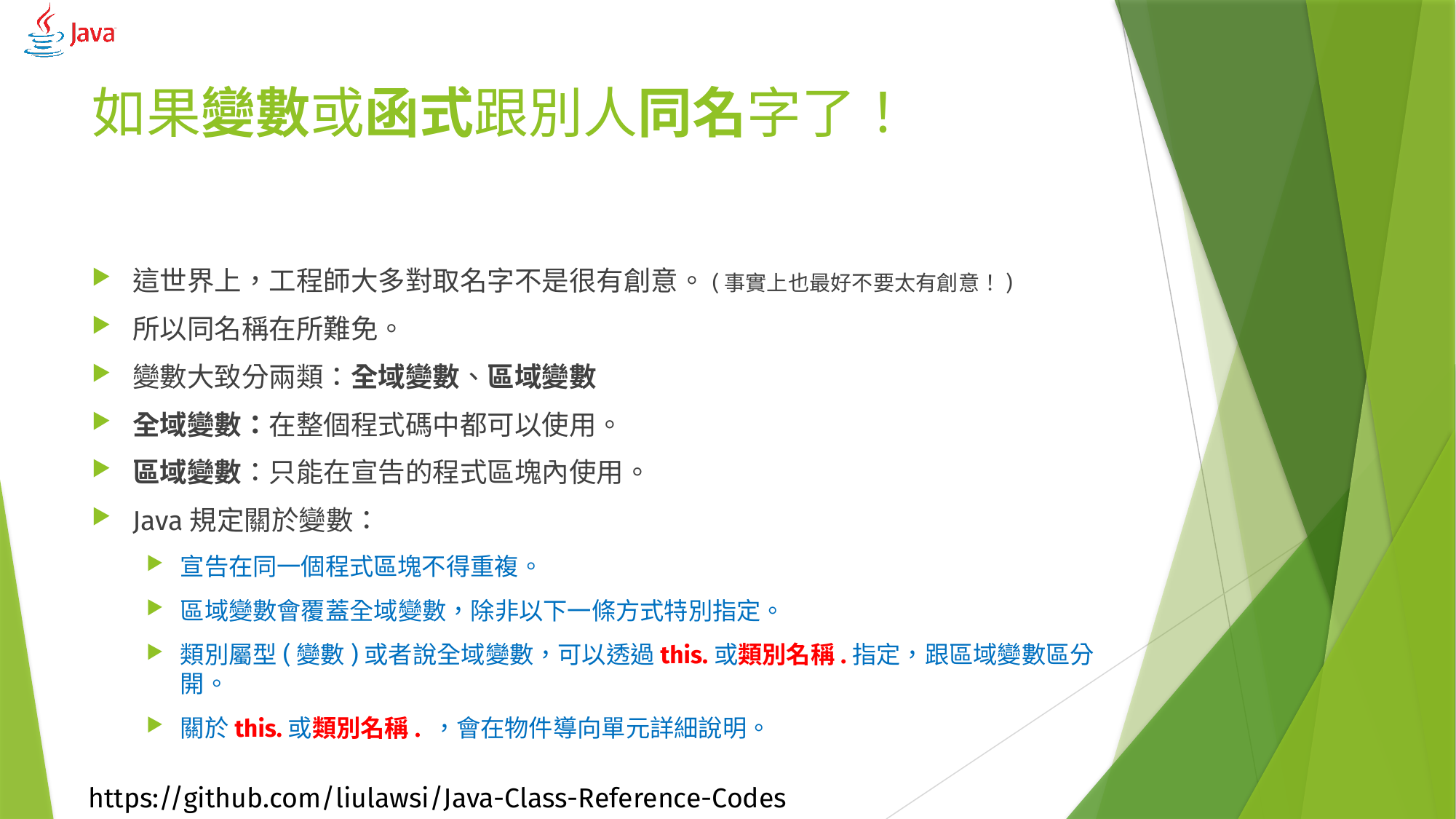

# 如果變數或函式跟別人同名字了！
這世界上，工程師大多對取名字不是很有創意。(事實上也最好不要太有創意！)
所以同名稱在所難免。
變數大致分兩類：全域變數、區域變數
全域變數：在整個程式碼中都可以使用。
區域變數：只能在宣告的程式區塊內使用。
Java規定關於變數：
宣告在同一個程式區塊不得重複。
區域變數會覆蓋全域變數，除非以下一條方式特別指定。
類別屬型(變數)或者說全域變數，可以透過this.或類別名稱.指定，跟區域變數區分開。
關於this.或類別名稱. ，會在物件導向單元詳細說明。